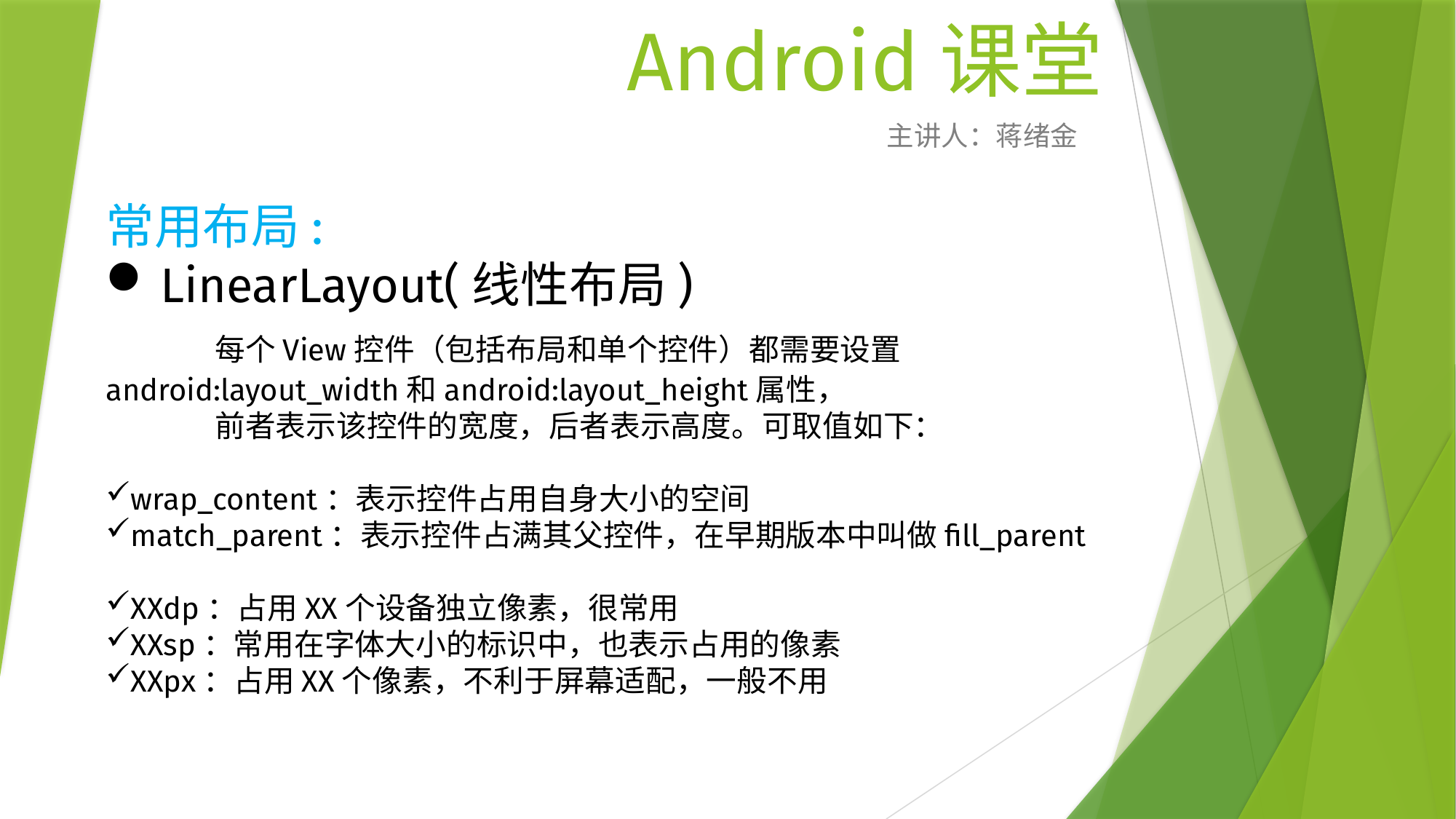

# Android课堂
主讲人：蒋绪金
常用布局:
LinearLayout(线性布局)
	每个View控件（包括布局和单个控件）都需要设置	android:layout_width和android:layout_height属性，
	前者表示该控件的宽度，后者表示高度。可取值如下：

wrap_content：表示控件占用自身大小的空间
match_parent：表示控件占满其父控件，在早期版本中叫做fill_parent

XXdp：占用XX个设备独立像素，很常用
XXsp：常用在字体大小的标识中，也表示占用的像素
XXpx：占用XX个像素，不利于屏幕适配，一般不用